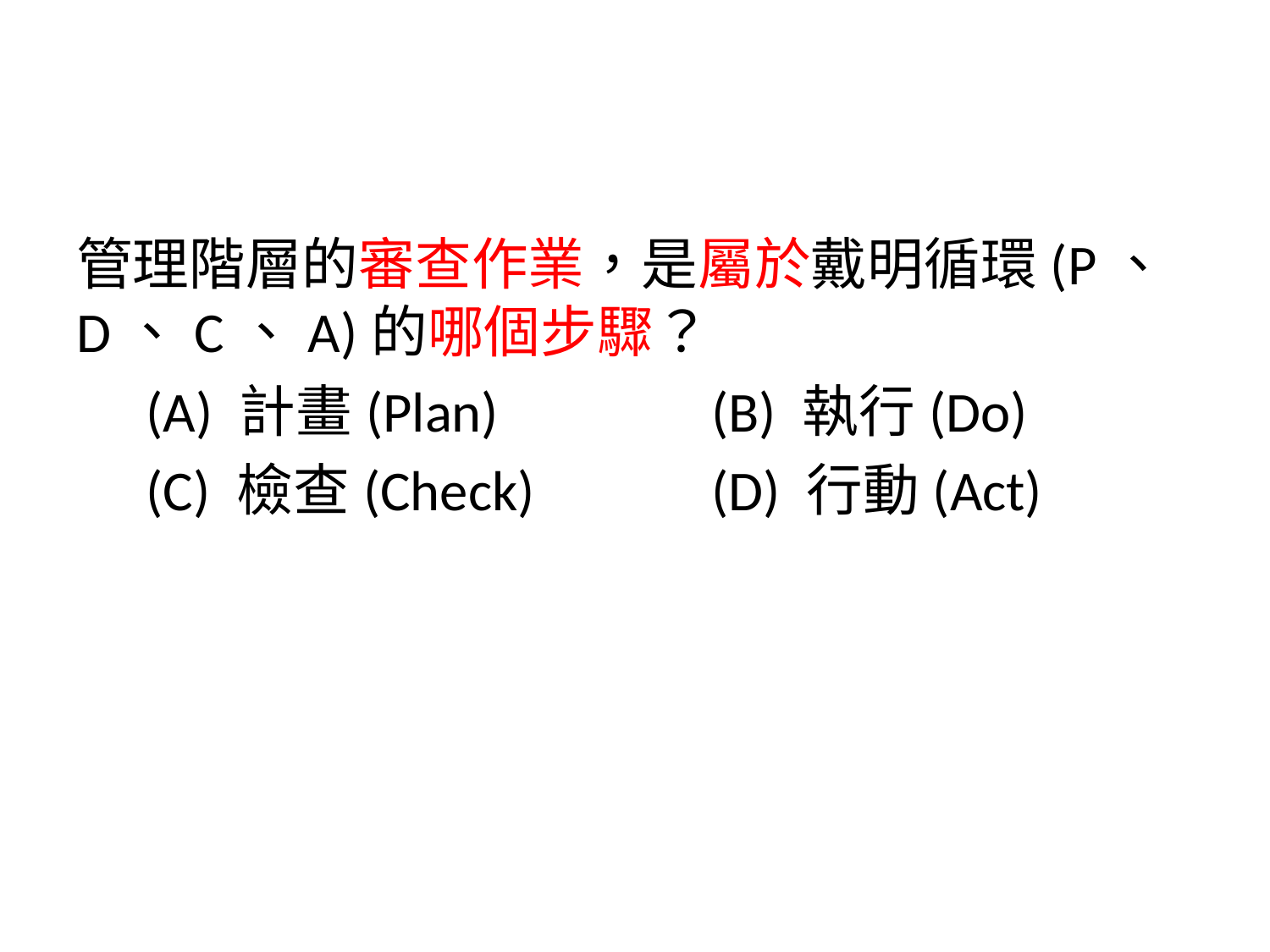

管理階層的審查作業，是屬於戴明循環(P、D、C、A)的哪個步驟？
　(A) 計畫(Plan)		(B) 執行(Do)
　(C) 檢查(Check)		(D) 行動(Act)